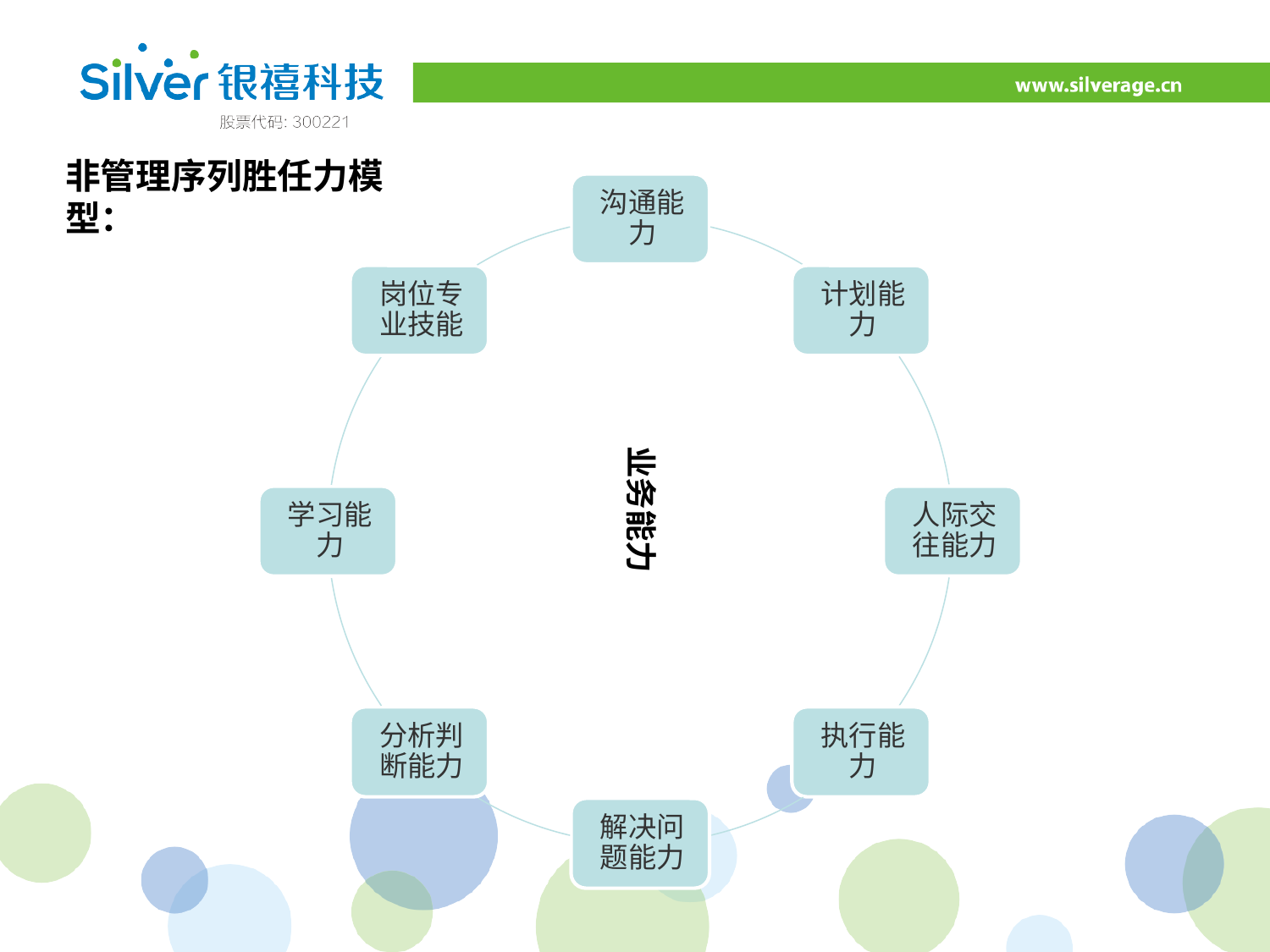

非管理序列胜任力模型：
沟通能力
计划能力
人际交往能力
执行能力
解决问题能力
分析判断能力
学习能力
岗位专业技能
业务能力